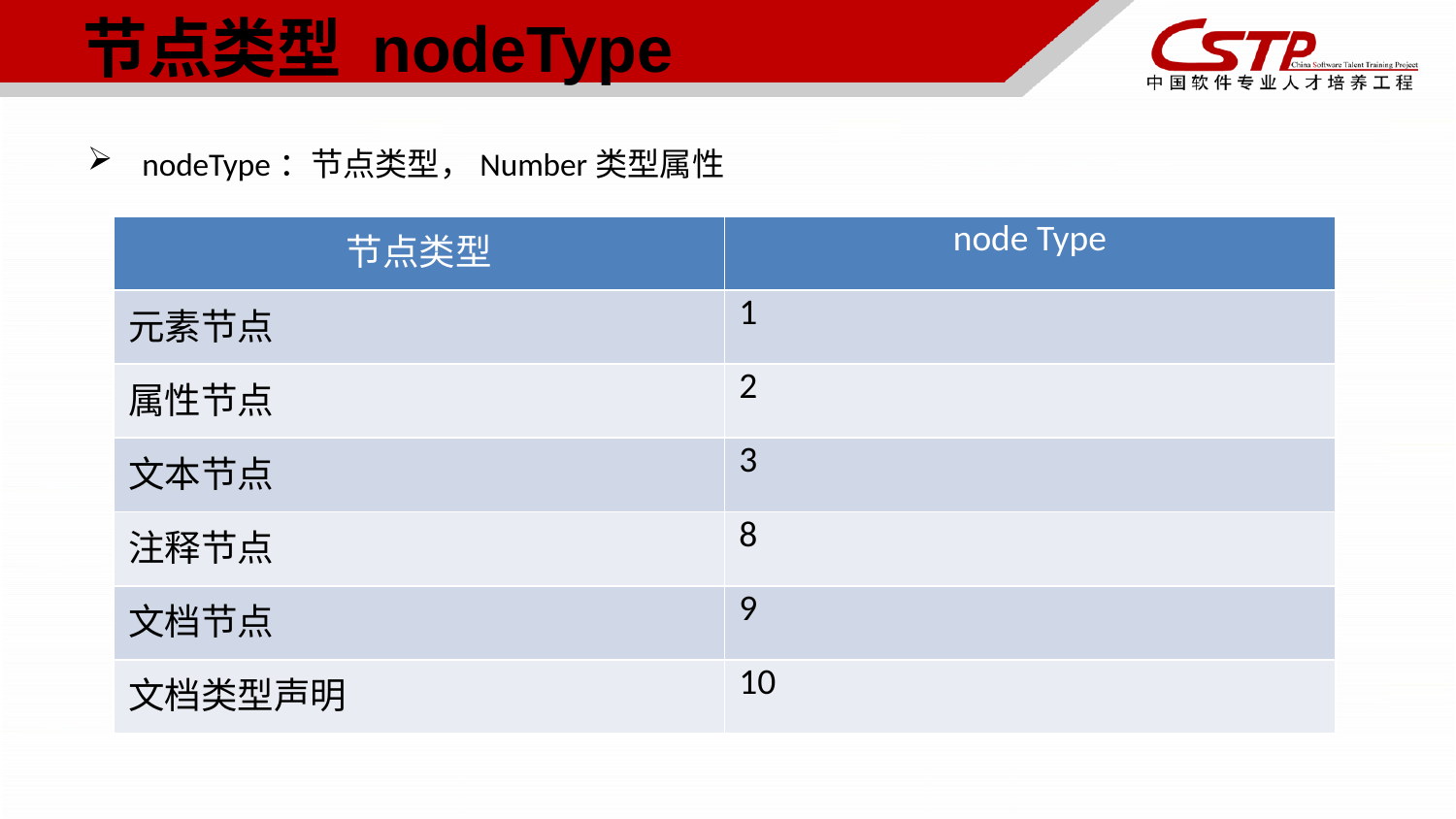

# 节点类型 nodeType
nodeType：节点类型，Number类型属性
| 节点类型 | node Type |
| --- | --- |
| 元素节点 | 1 |
| 属性节点 | 2 |
| 文本节点 | 3 |
| 注释节点 | 8 |
| 文档节点 | 9 |
| 文档类型声明 | 10 |